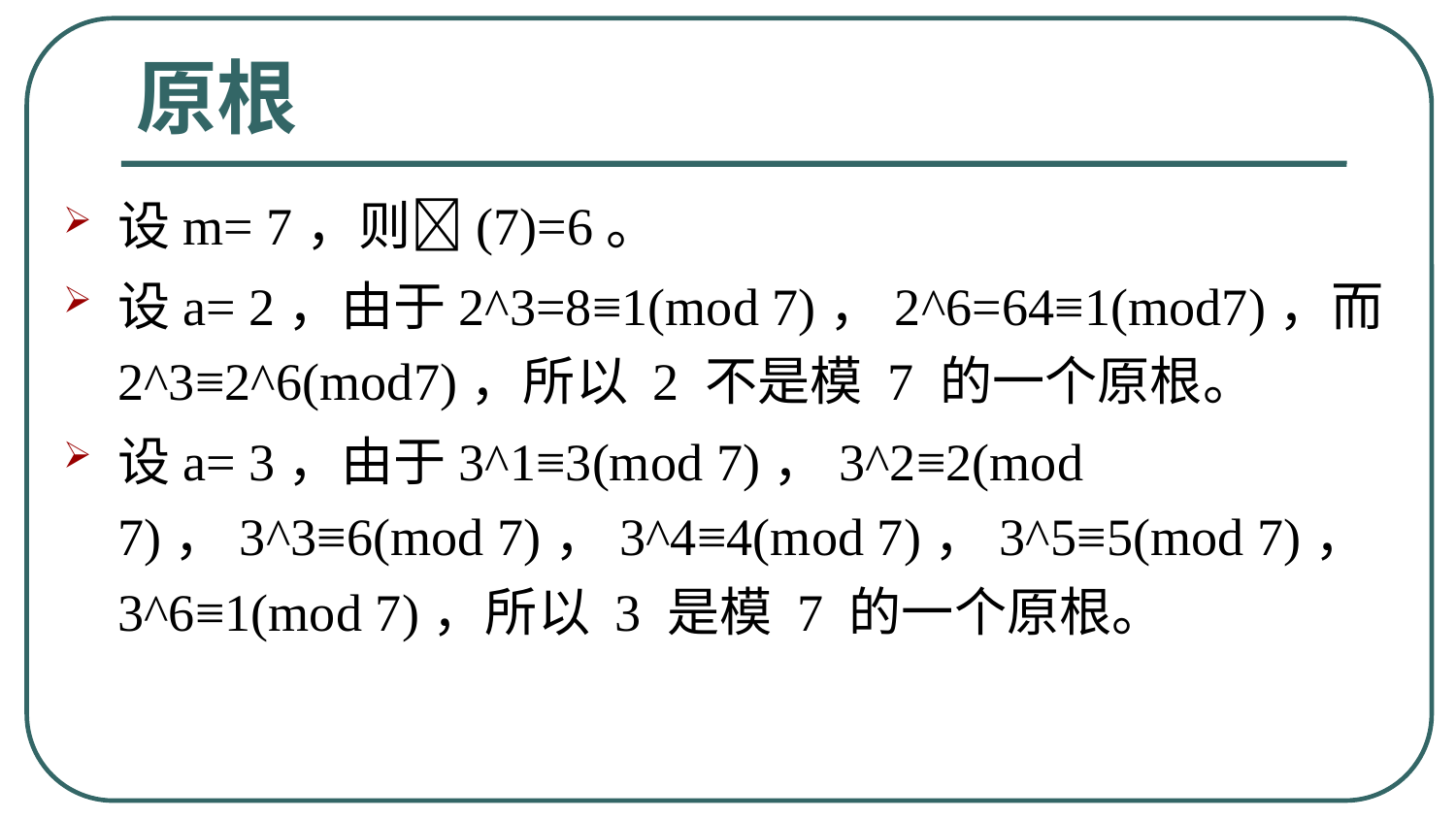

# 原根
设m= 7，则ϕ(7)=6。
设a= 2，由于2^3=8≡1(mod 7)，2^6=64≡1(mod7)，而2^3≡2^6(mod7)，所以 2 不是模 7 的一个原根。
设a= 3，由于3^1≡3(mod 7)，3^2≡2(mod 7)，3^3≡6(mod 7)，3^4≡4(mod 7)，3^5≡5(mod 7)，3^6≡1(mod 7)，所以 3 是模 7 的一个原根。